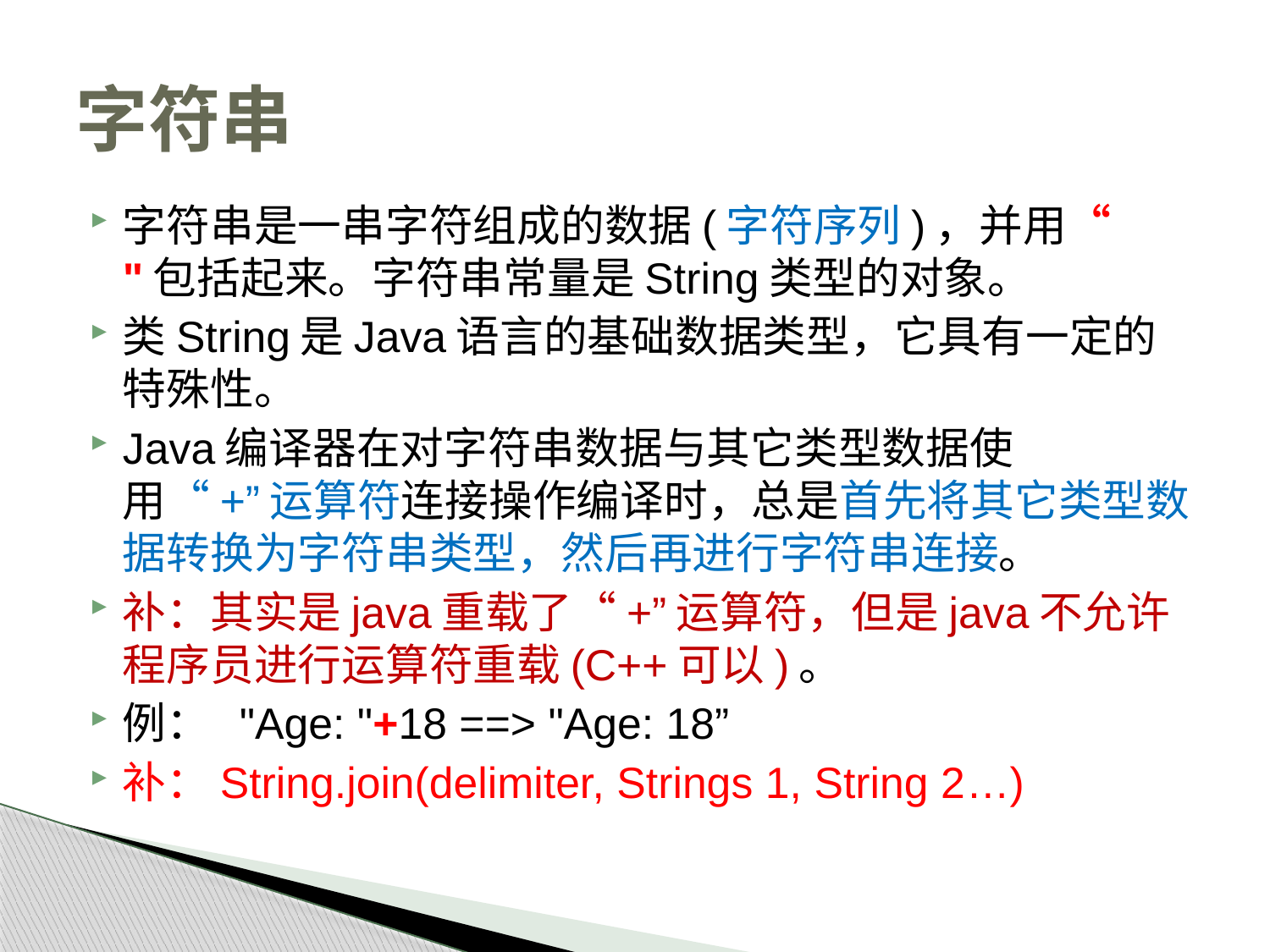

# 字符串
字符串是一串字符组成的数据(字符序列)，并用“ "包括起来。字符串常量是String类型的对象。
类String是Java语言的基础数据类型，它具有一定的特殊性。
Java编译器在对字符串数据与其它类型数据使用“+”运算符连接操作编译时，总是首先将其它类型数据转换为字符串类型，然后再进行字符串连接。
补：其实是java重载了“+”运算符，但是java不允许程序员进行运算符重载(C++可以)。
例：  "Age: "+18 ==> "Age: 18”
补：String.join(delimiter, Strings 1, String 2…)